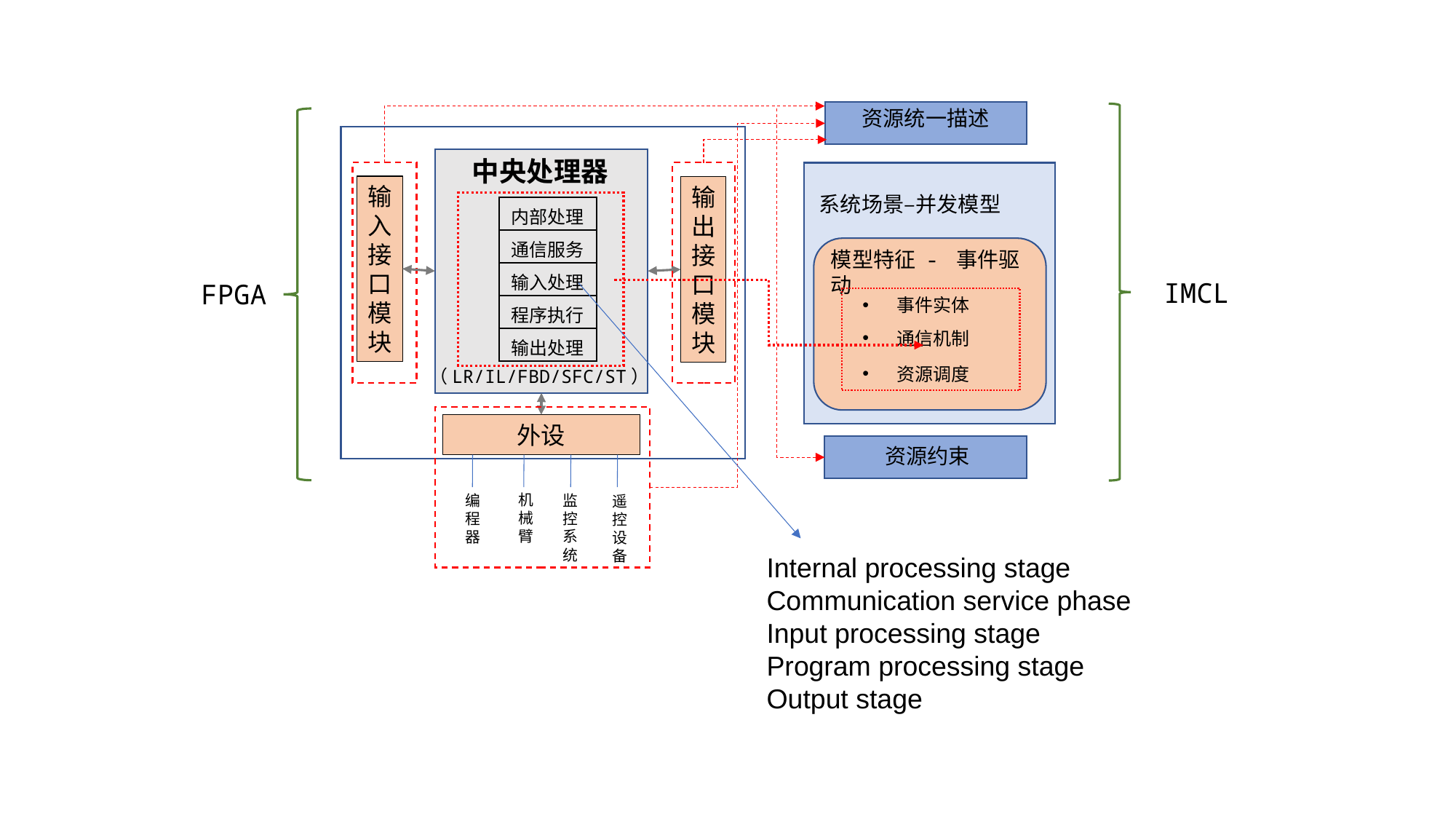

资源统一描述

中央处理器

输入接口模块
输出接口模块
系统场景–并发模型

| 内部处理 |
| --- |
| 通信服务 |
| 输入处理 |
| 程序执行 |
| 输出处理 |

模型特征 - 事件驱动
IMCL
FPGA

事件实体
通信机制
资源调度
（LR/IL/FBD/SFC/ST）

外设

资源约束
机械臂
监控系统
编
程
器
遥控设备
Internal processing stage
Communication service phase
Input processing stage
Program processing stage
Output stage